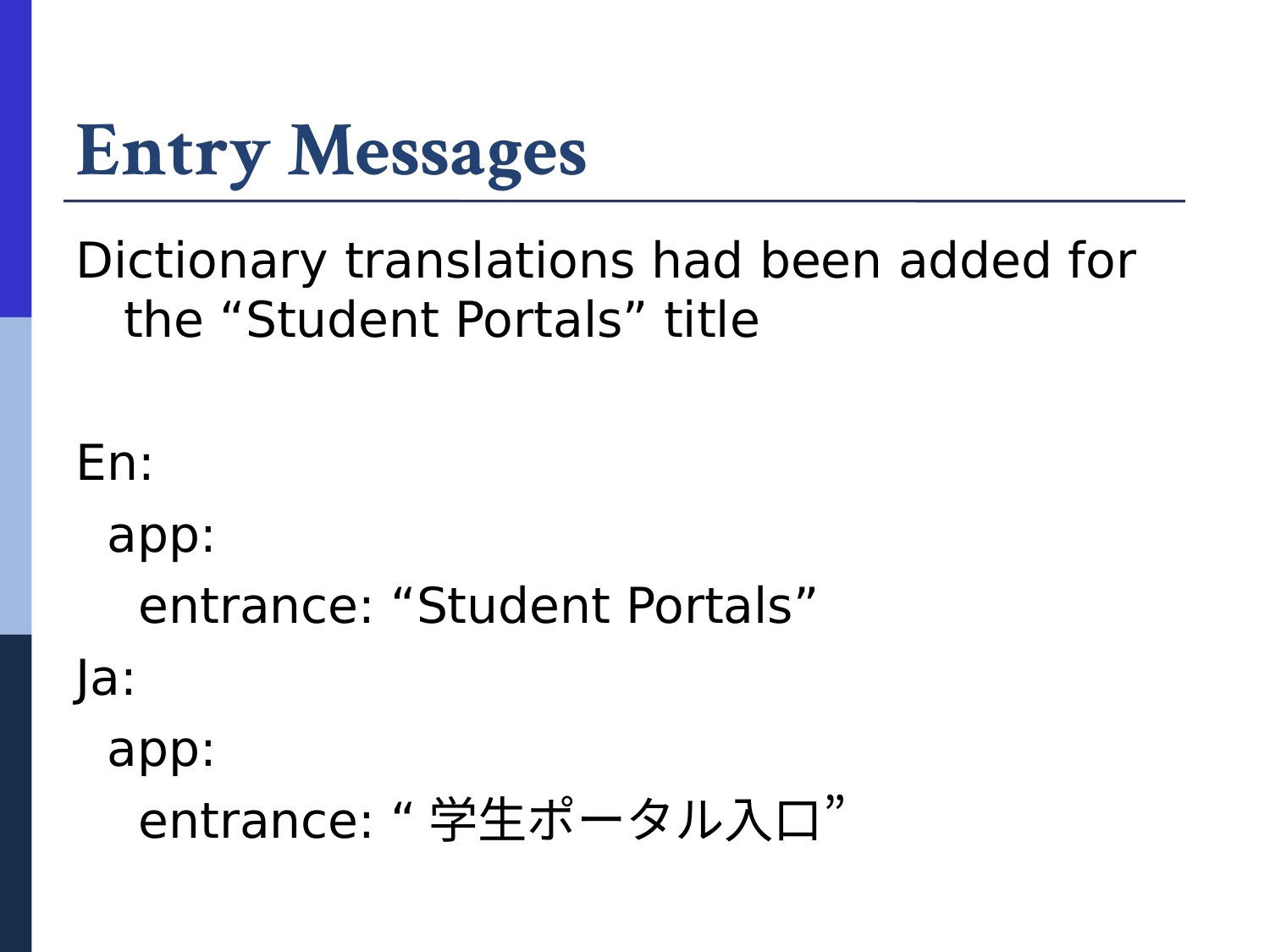

# Entry Messages
Dictionary translations had been added for the “Student Portals” title

En:
  app:
    entrance: “Student Portals”
Ja:
  app:
    entrance: “学生ポータル入口”